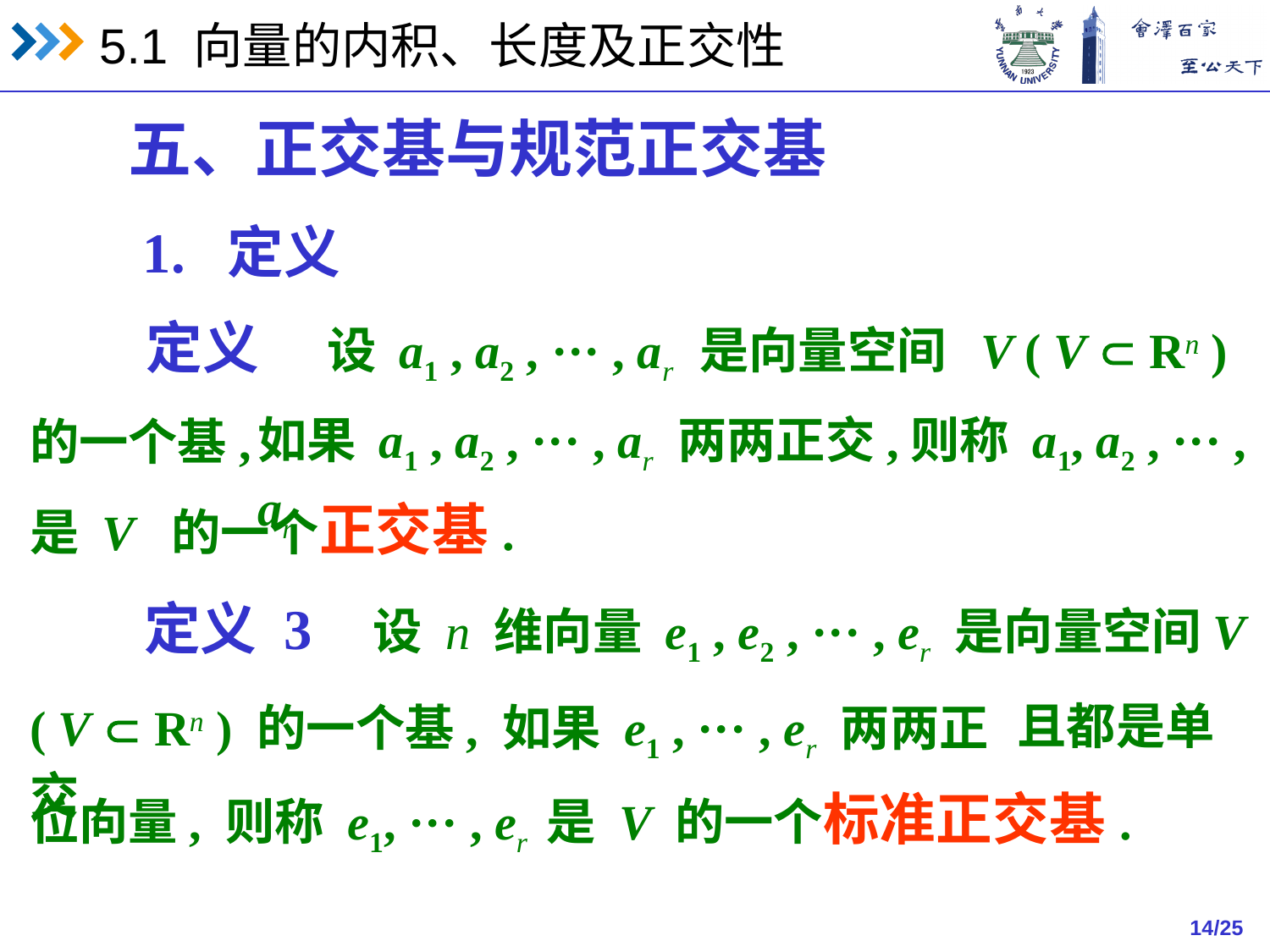

五、正交基与规范正交基
        1.  定义
        定义      设 a1 , a2 , ··· , ar  是向量空间  V ( V ⊂ Rn )
如果 a1 , a2 , ··· , ar 两两正交,则称 a1, a2 , ··· , ar
的一个基,
是 V  的一个正交基.
定义 3    设 n 维向量 e1 , e2 , ··· , er 是向量空间V
且都是单
( V ⊂ Rn ) 的一个基, 如果 e1 , ··· , er 两两正交,
位向量, 则称 e1, ··· , er 是 V 的一个标准正交基.